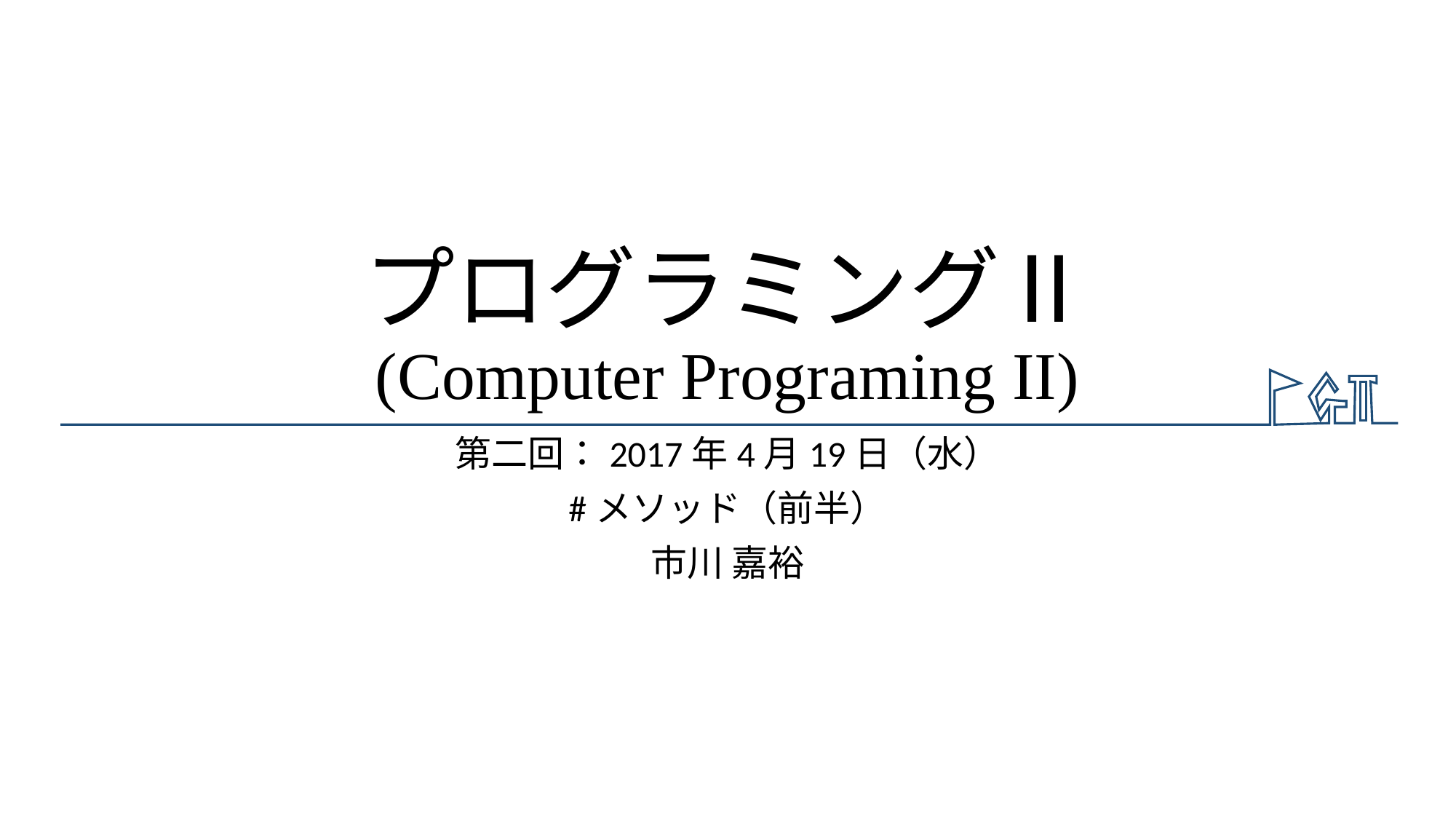

# プログラミングⅡ (Computer Programing II)
第二回：2017年4月19日（水）
#メソッド（前半）
市川 嘉裕